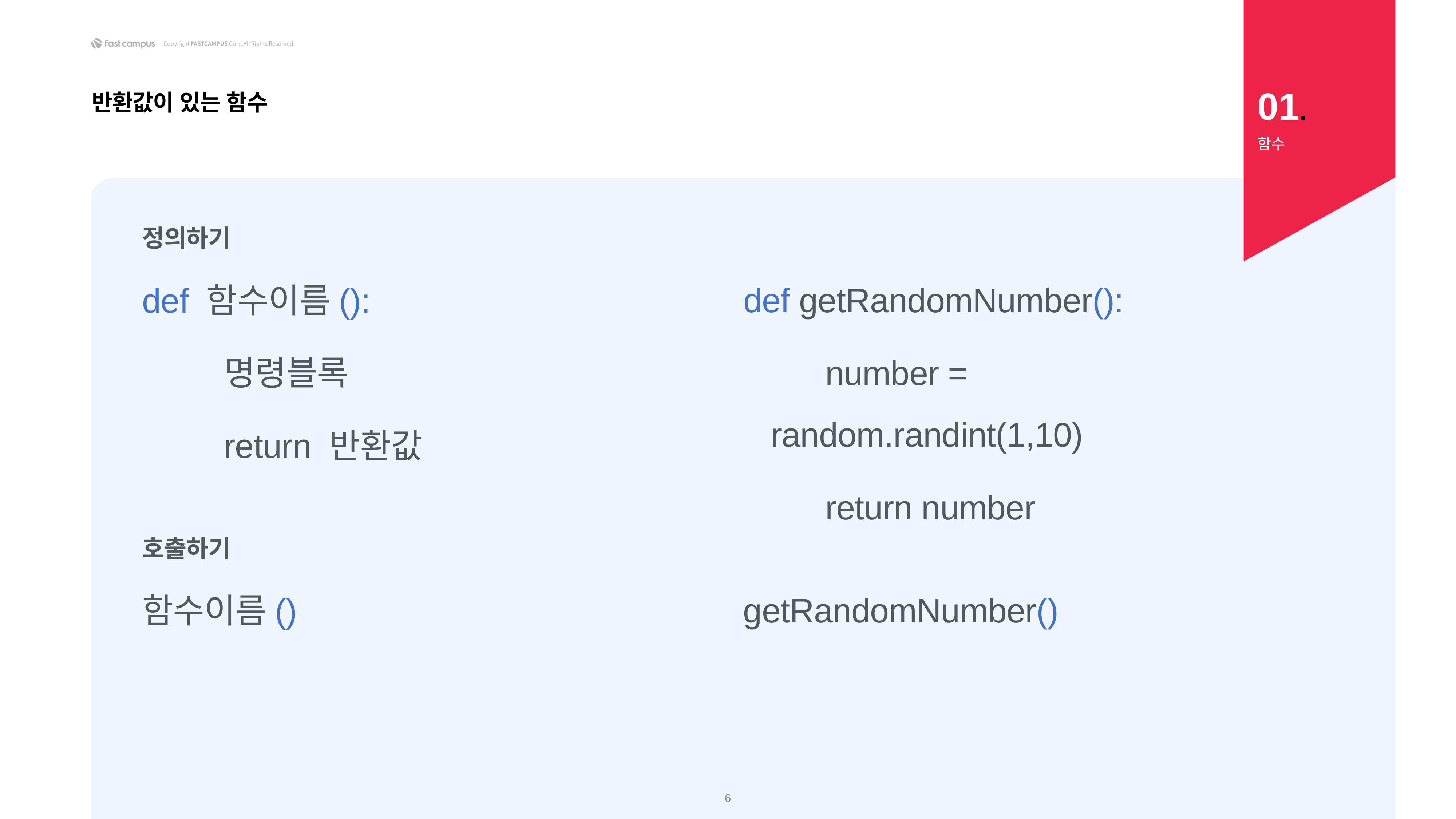

01.
반환값이 있는 함수
함수
정의하기
def 함수이름():
	명령블록
	return 반환값
def getRandomNumber():
	number = random.randint(1,10)
	return number
호출하기
getRandomNumber()
함수이름()
6